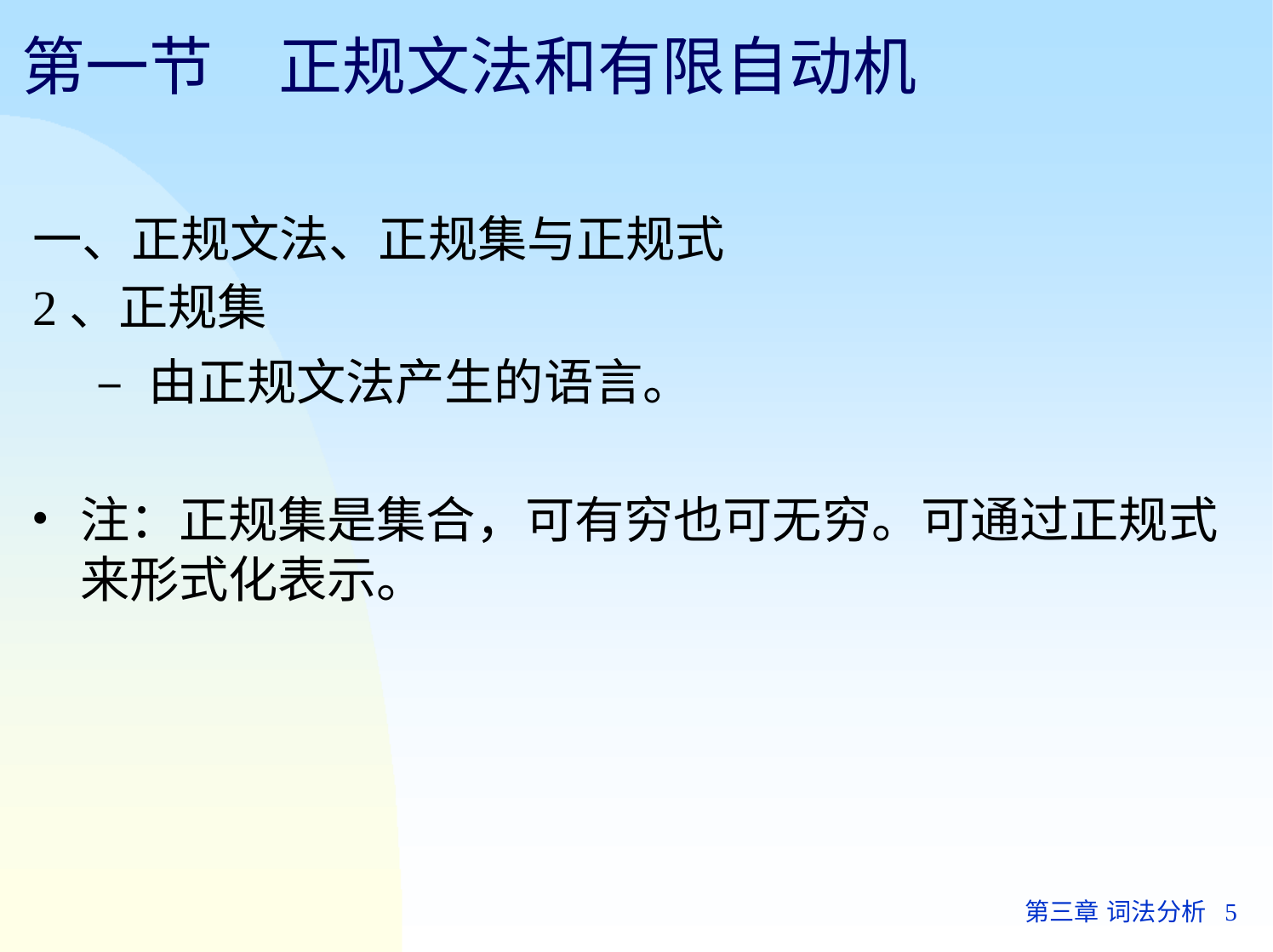

# 第一节	正规文法和有限自动机
一、正规文法、正规集与正规式
2、正规集
– 由正规文法产生的语言。

注：正规集是集合，可有穷也可无穷。可通过正规式 来形式化表示。
第三章 词法分析	5